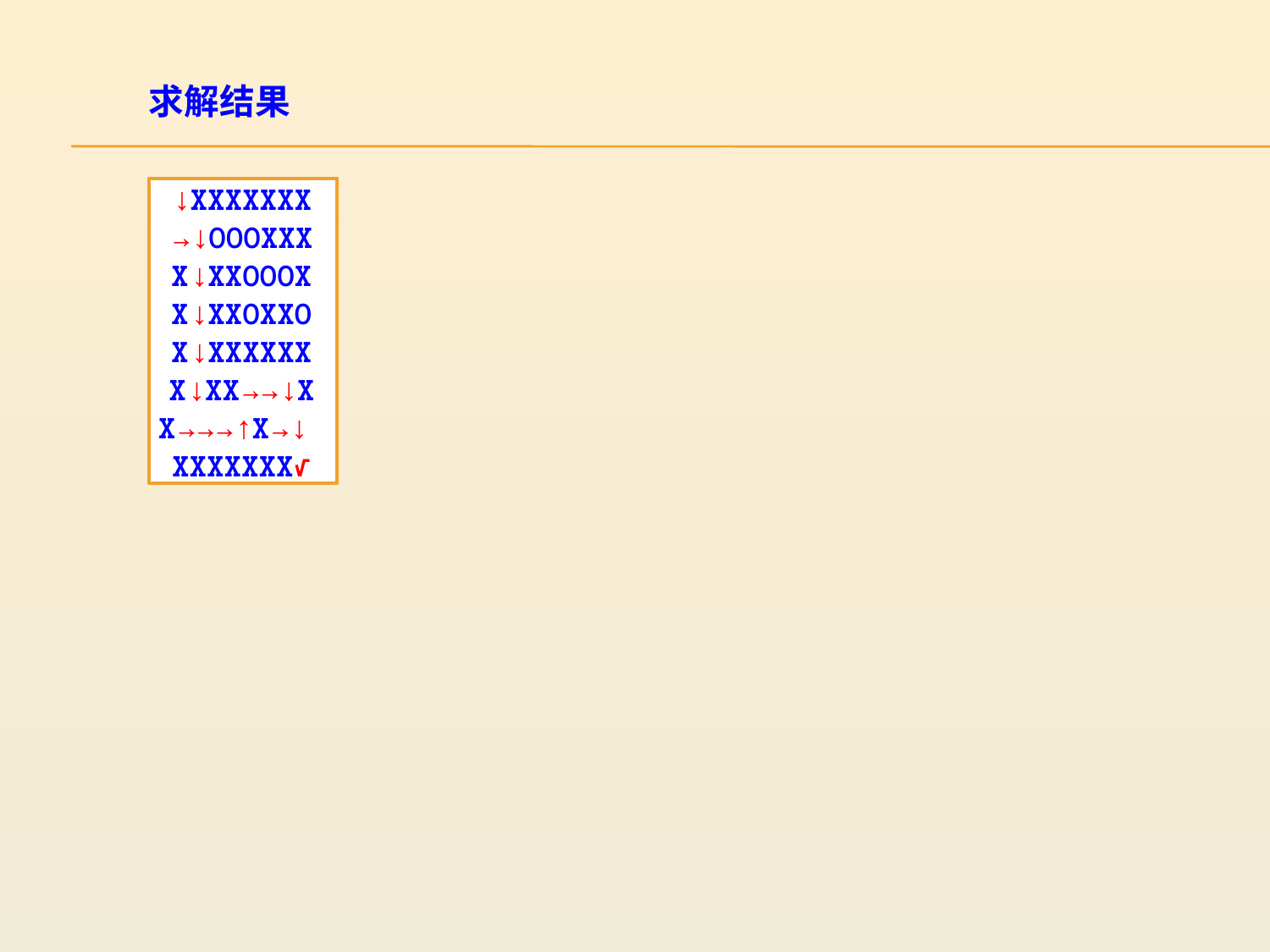

求解结果
↓XXXXXXX
→↓OOOXXX
X↓XXOOOX
X↓XXOXXO
X↓XXXXXX
X↓XX→→↓X
X→→→↑X→↓
XXXXXXX√